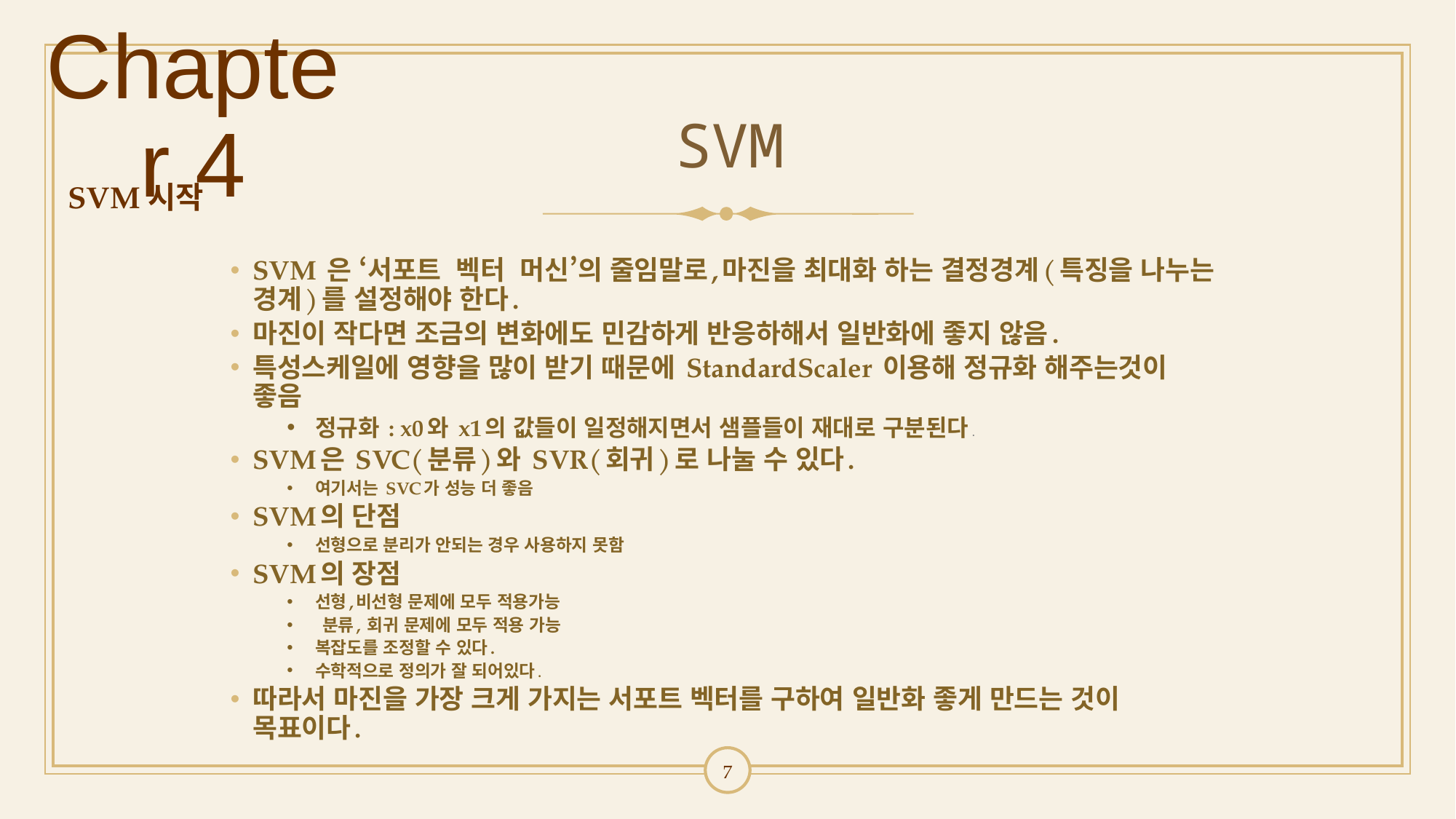

# Chapter 4
SVM
SVM시작
SVM 은 ‘서포트  벡터  머신’의 줄임말로,마진을 최대화 하는 결정경계(특징을 나누는 경계)를 설정해야 한다.
마진이 작다면 조금의 변화에도 민감하게 반응하해서 일반화에 좋지 않음.
특성스케일에 영향을 많이 받기 때문에 StandardScaler 이용해 정규화 해주는것이 좋음
정규화 : x0와 x1의 값들이 일정해지면서 샘플들이 재대로 구분된다.
SVM은 SVC(분류)와 SVR(회귀)로 나눌 수 있다.
여기서는 SVC가 성능 더 좋음
SVM의 단점
선형으로 분리가 안되는 경우 사용하지 못함
SVM의 장점
선형,비선형 문제에 모두 적용가능
 분류, 회귀 문제에 모두 적용 가능
복잡도를 조정할 수 있다.
수학적으로 정의가 잘 되어있다.
따라서 마진을 가장 크게 가지는 서포트 벡터를 구하여 일반화 좋게 만드는 것이 목표이다.

7